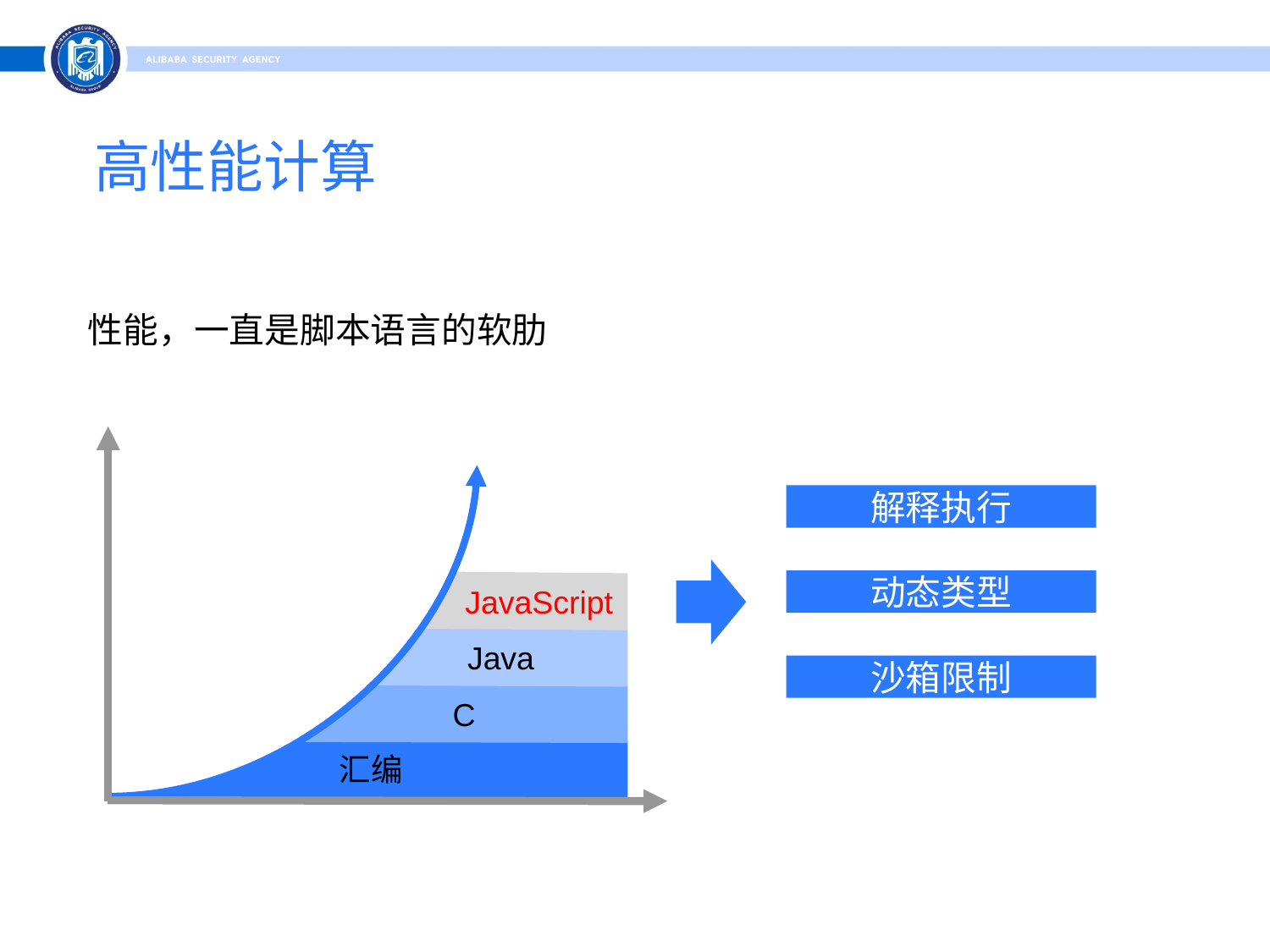

高性能计算
性能，一直是脚本语言的软肋

解释执行

动态类型

JavaScript

Java
沙箱限制

C

汇编